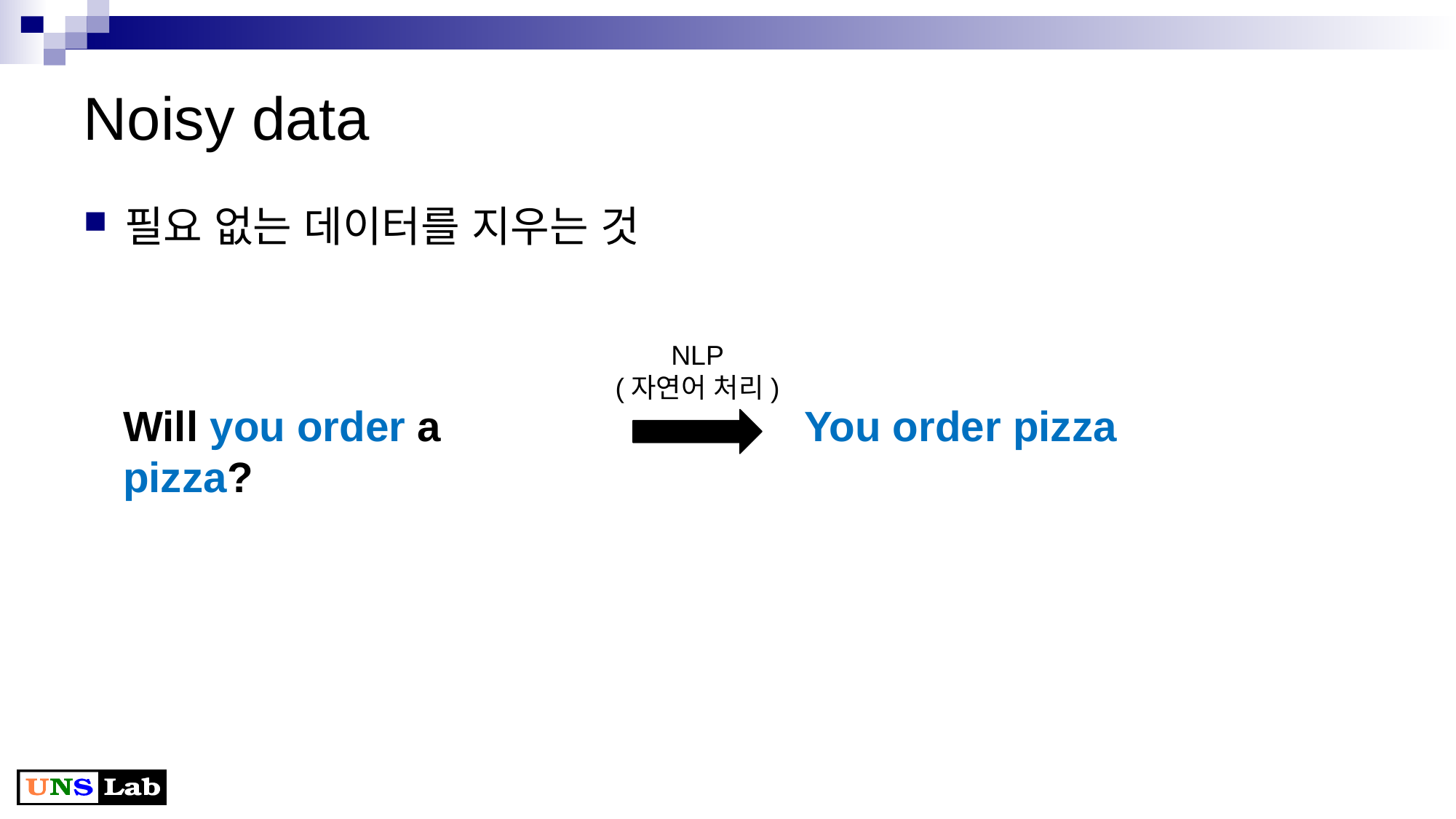

# Noisy data
필요 없는 데이터를 지우는 것

NLP
(자연어 처리)
Will you order a pizza?
You order pizza